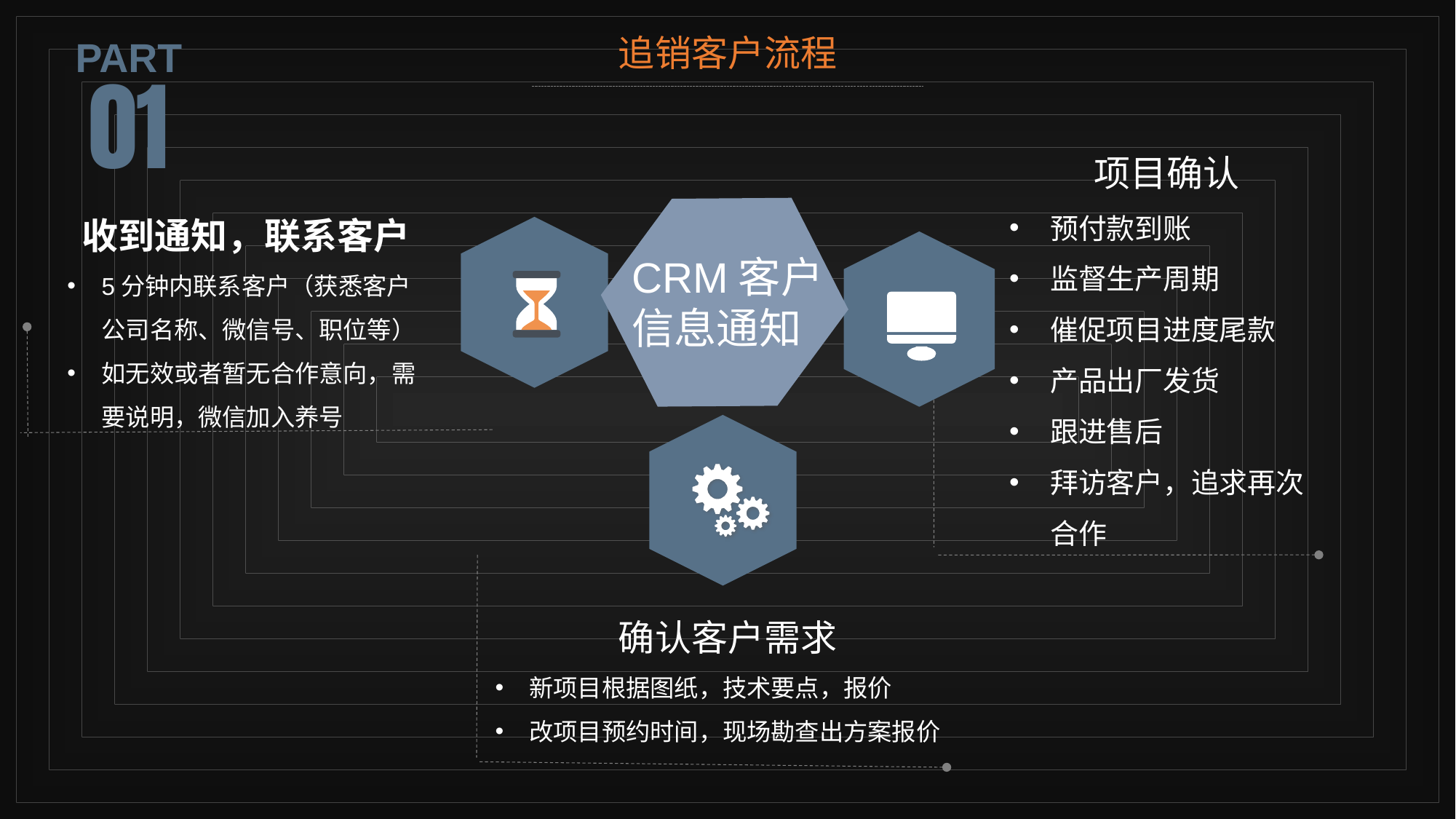

追销客户流程
PART
01
项目确认
预付款到账
监督生产周期
催促项目进度尾款
产品出厂发货
跟进售后
拜访客户，追求再次合作
收到通知，联系客户
5分钟内联系客户（获悉客户公司名称、微信号、职位等）
如无效或者暂无合作意向，需要说明，微信加入养号

CRM客户
信息通知

确认客户需求
新项目根据图纸，技术要点，报价
改项目预约时间，现场勘查出方案报价